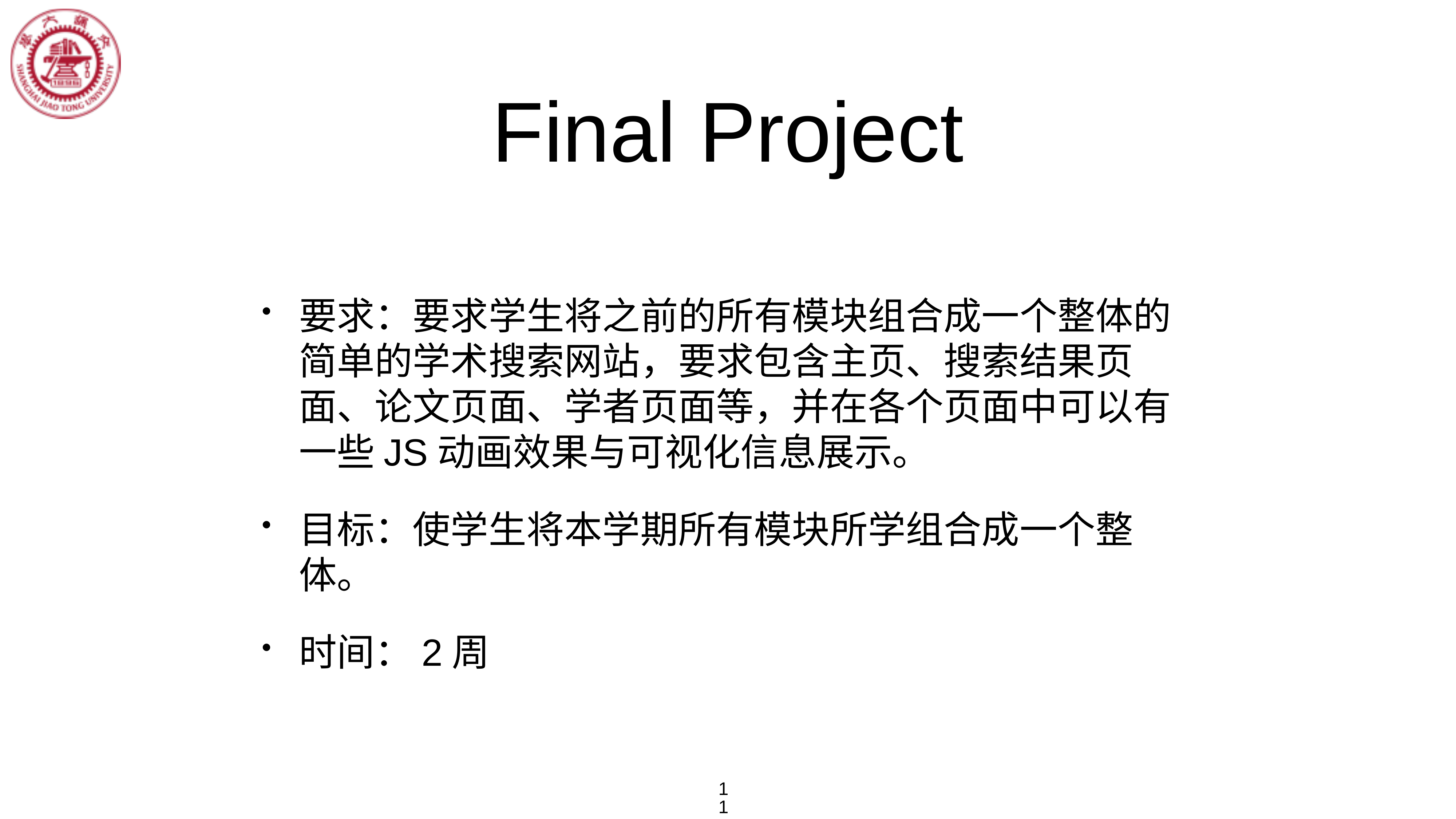

# Final Project
要求：要求学生将之前的所有模块组合成一个整体的简单的学术搜索网站，要求包含主页、搜索结果页面、论文页面、学者页面等，并在各个页面中可以有一些JS动画效果与可视化信息展示。
目标：使学生将本学期所有模块所学组合成一个整体。
时间：2周
11